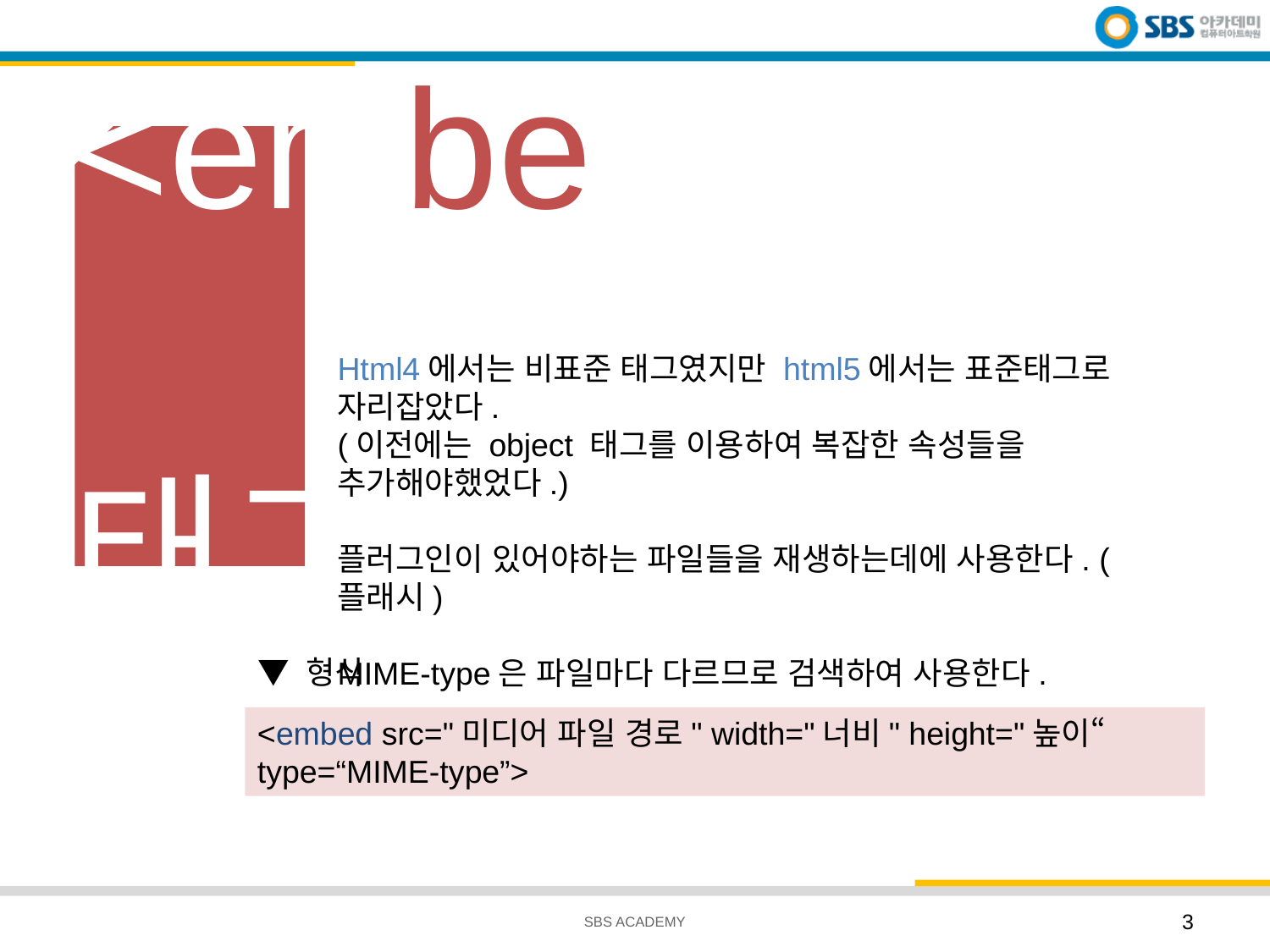

# <embed> 태그
Html4에서는 비표준 태그였지만 html5에서는 표준태그로 자리잡았다.
(이전에는 object 태그를 이용하여 복잡한 속성들을 추가해야했었다.)

플러그인이 있어야하는 파일들을 재생하는데에 사용한다. (플래시)

MIME-type은 파일마다 다르므로 검색하여 사용한다.
▼ 형식
<embed src="미디어 파일 경로" width="너비" height="높이“ type=“MIME-type”>
SBS ACADEMY
3